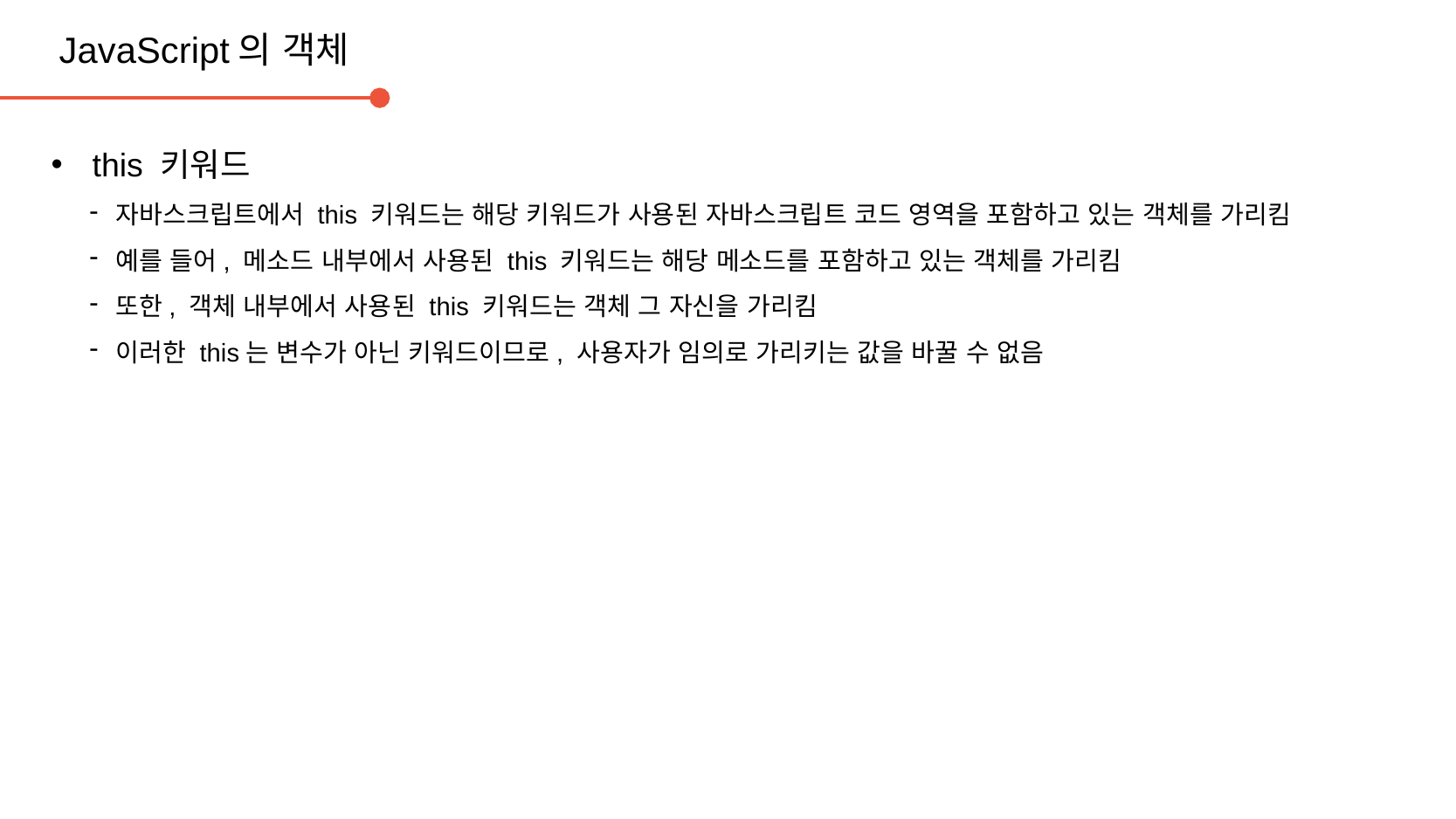

JavaScript의 객체
this 키워드
자바스크립트에서 this 키워드는 해당 키워드가 사용된 자바스크립트 코드 영역을 포함하고 있는 객체를 가리킴
예를 들어, 메소드 내부에서 사용된 this 키워드는 해당 메소드를 포함하고 있는 객체를 가리킴
또한, 객체 내부에서 사용된 this 키워드는 객체 그 자신을 가리킴
이러한 this는 변수가 아닌 키워드이므로, 사용자가 임의로 가리키는 값을 바꿀 수 없음